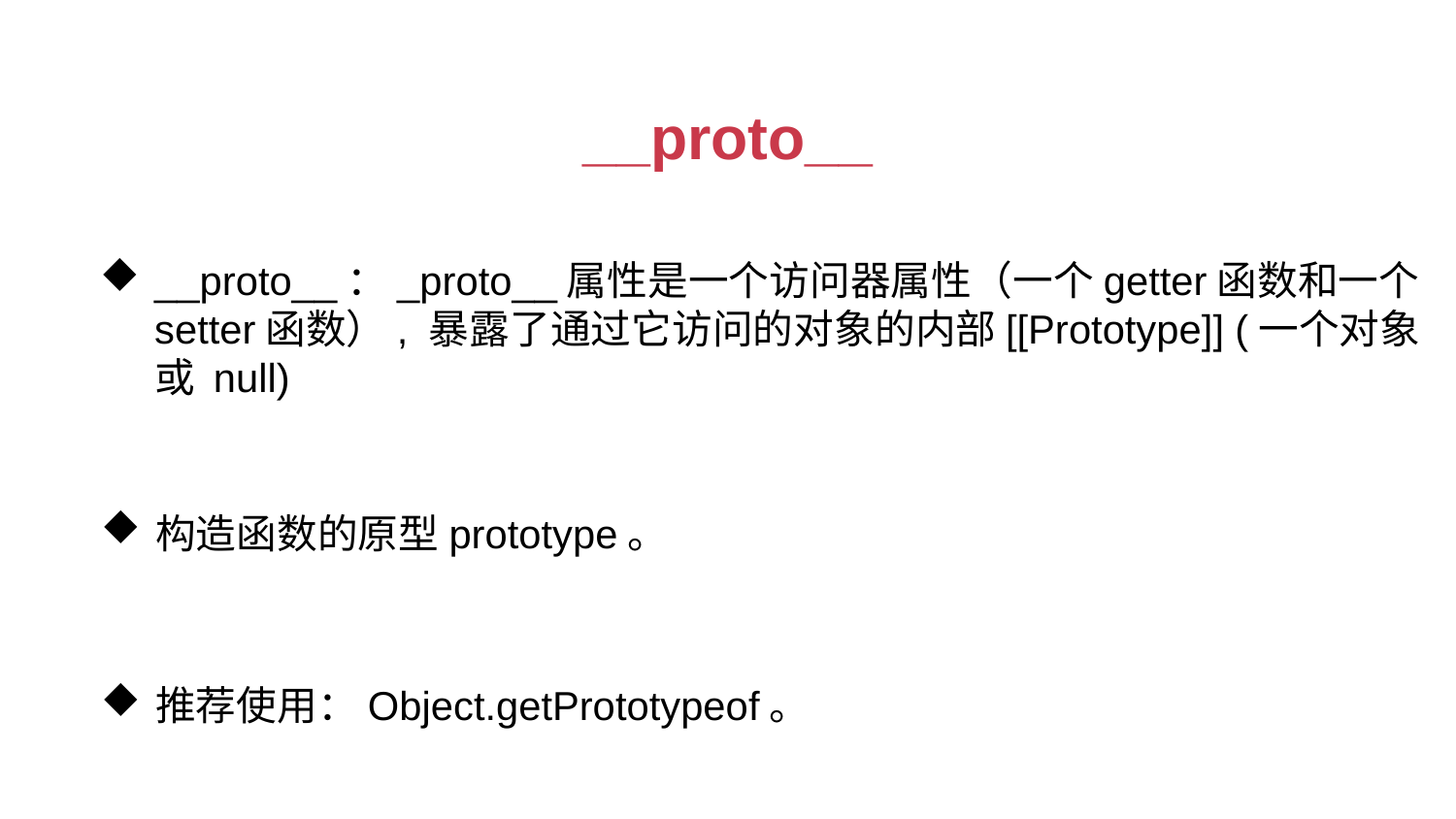

__proto__
__proto__：_proto__属性是一个访问器属性（一个getter函数和一个setter函数）, 暴露了通过它访问的对象的内部[[Prototype]] (一个对象或 null)
构造函数的原型prototype。
推荐使用：Object.getPrototypeof。